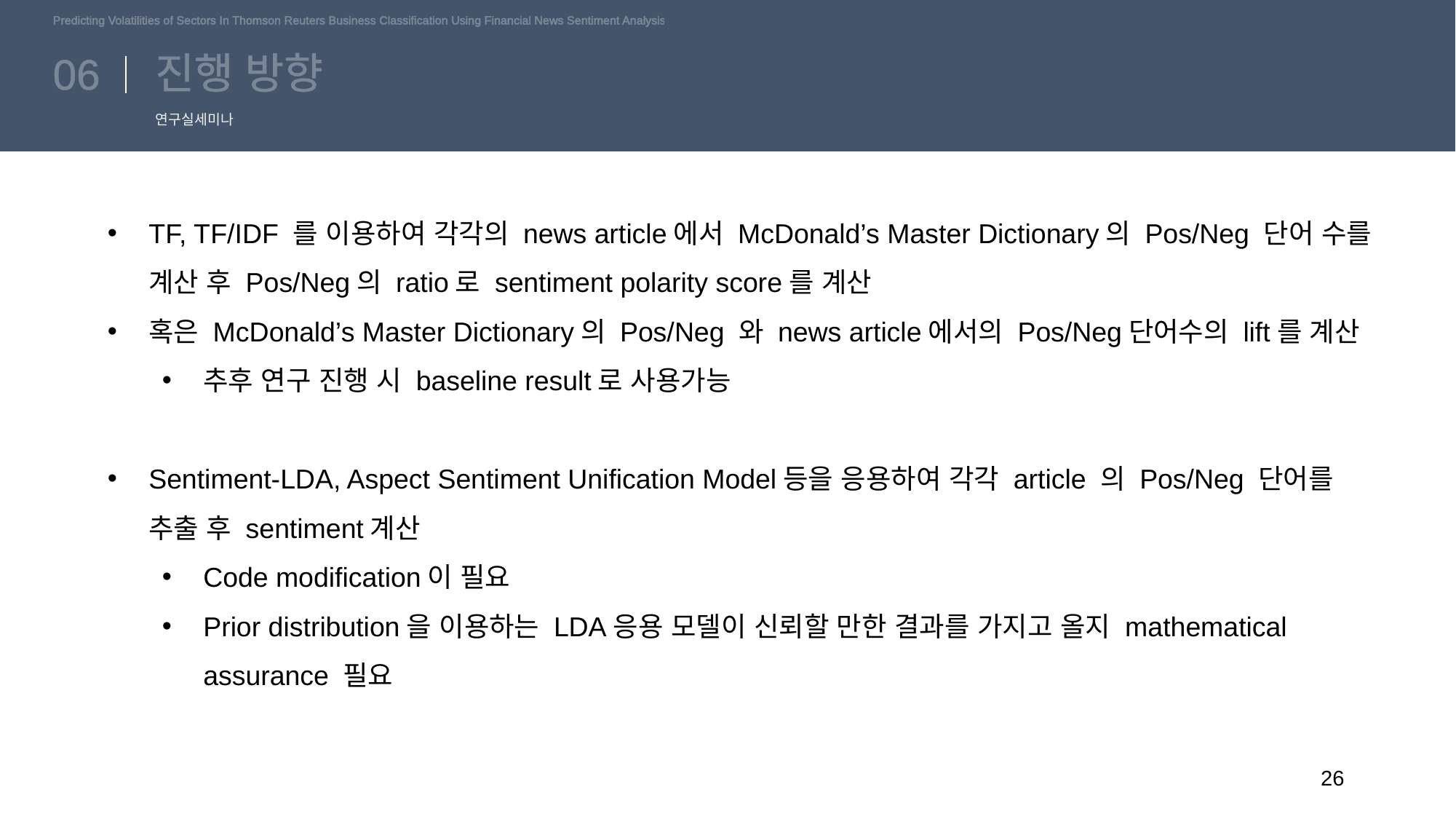

Predicting Volatilities of Sectors In Thomson Reuters Business Classification Using Financial News Sentiment Analysis
# 진행 방향
06
연구실세미나
TF, TF/IDF 를 이용하여 각각의 news article에서 McDonald’s Master Dictionary의 Pos/Neg 단어 수를 계산 후 Pos/Neg의 ratio로 sentiment polarity score를 계산
혹은 McDonald’s Master Dictionary의 Pos/Neg 와 news article에서의 Pos/Neg단어수의 lift를 계산
추후 연구 진행 시 baseline result로 사용가능

Sentiment-LDA, Aspect Sentiment Unification Model등을 응용하여 각각 article 의 Pos/Neg 단어를 추출 후 sentiment계산
Code modification이 필요
Prior distribution을 이용하는 LDA응용 모델이 신뢰할 만한 결과를 가지고 올지 mathematical assurance 필요
26